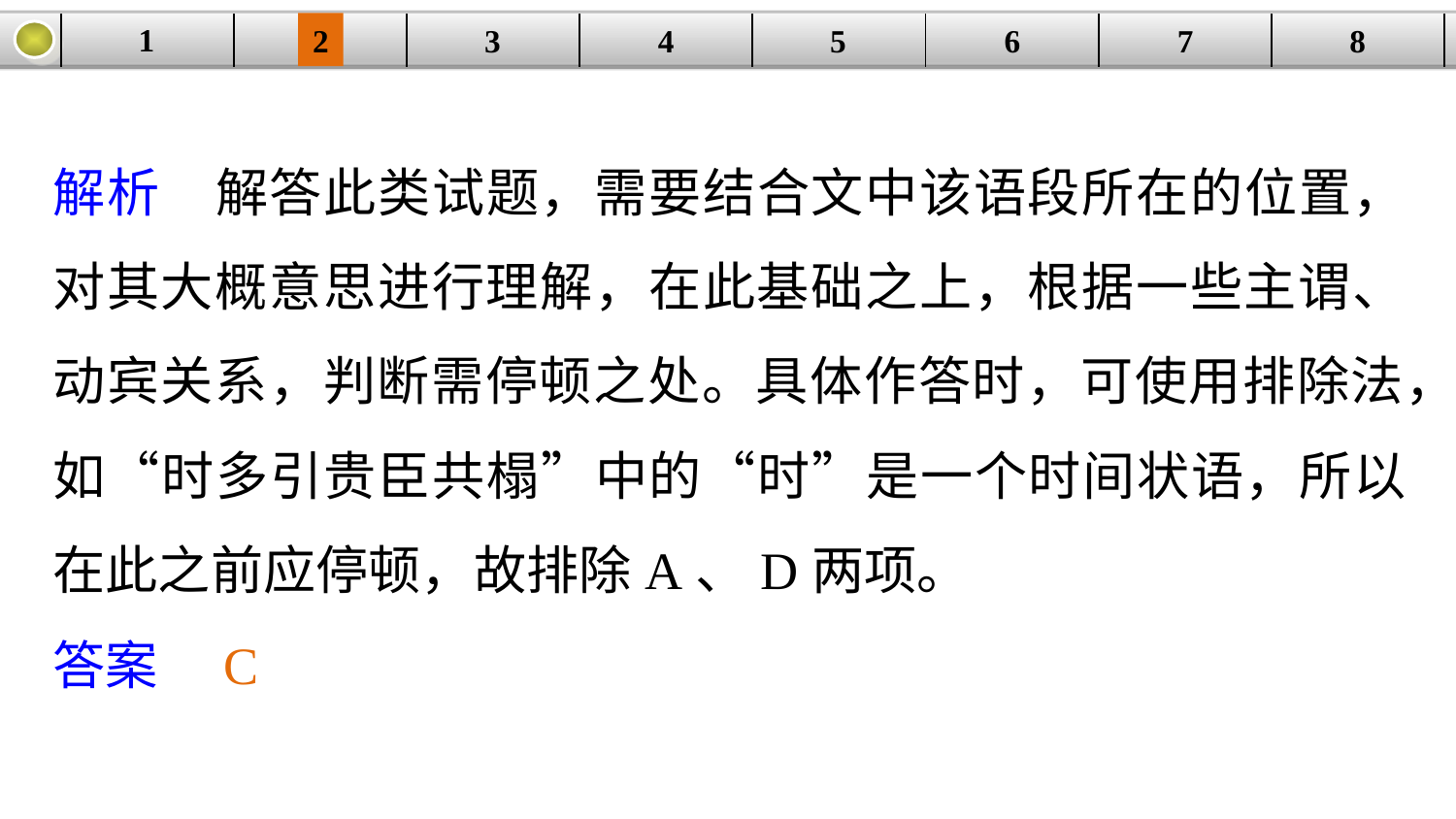

1
3
4
5
6
8
2
|  |  |  |  |  |  |  |  |
| --- | --- | --- | --- | --- | --- | --- | --- |
7

解析　解答此类试题，需要结合文中该语段所在的位置，对其大概意思进行理解，在此基础之上，根据一些主谓、动宾关系，判断需停顿之处。具体作答时，可使用排除法，如“时多引贵臣共榻”中的“时”是一个时间状语，所以在此之前应停顿，故排除A、D两项。
答案　C